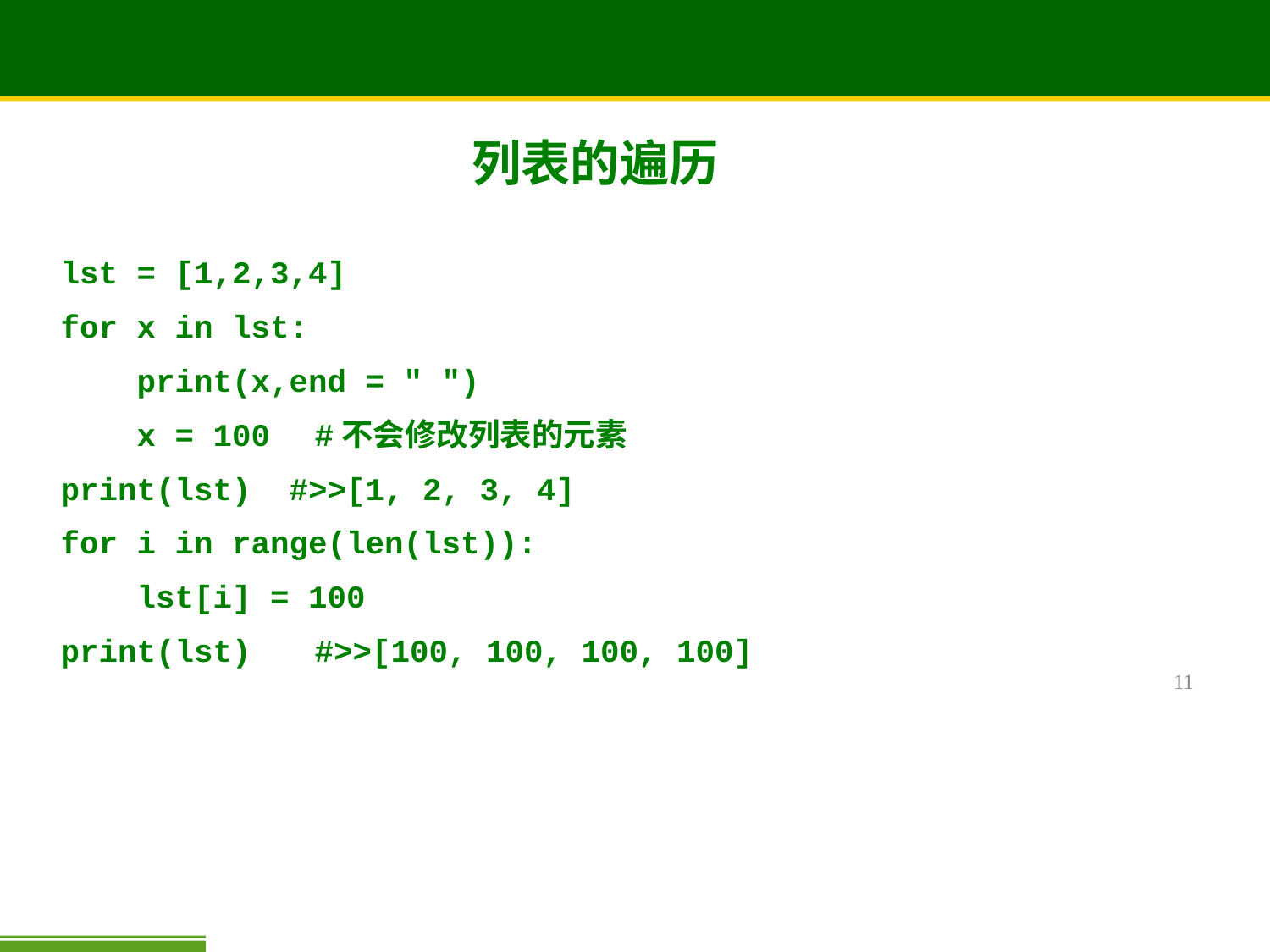

# 列表的遍历
lst = [1,2,3,4]
for x in lst:
    print(x,end = " ")
    x = 100	#不会修改列表的元素
print(lst)  #>>[1, 2, 3, 4]
for i in range(len(lst)):
    lst[i] = 100
print(lst)	#>>[100, 100, 100, 100]
11